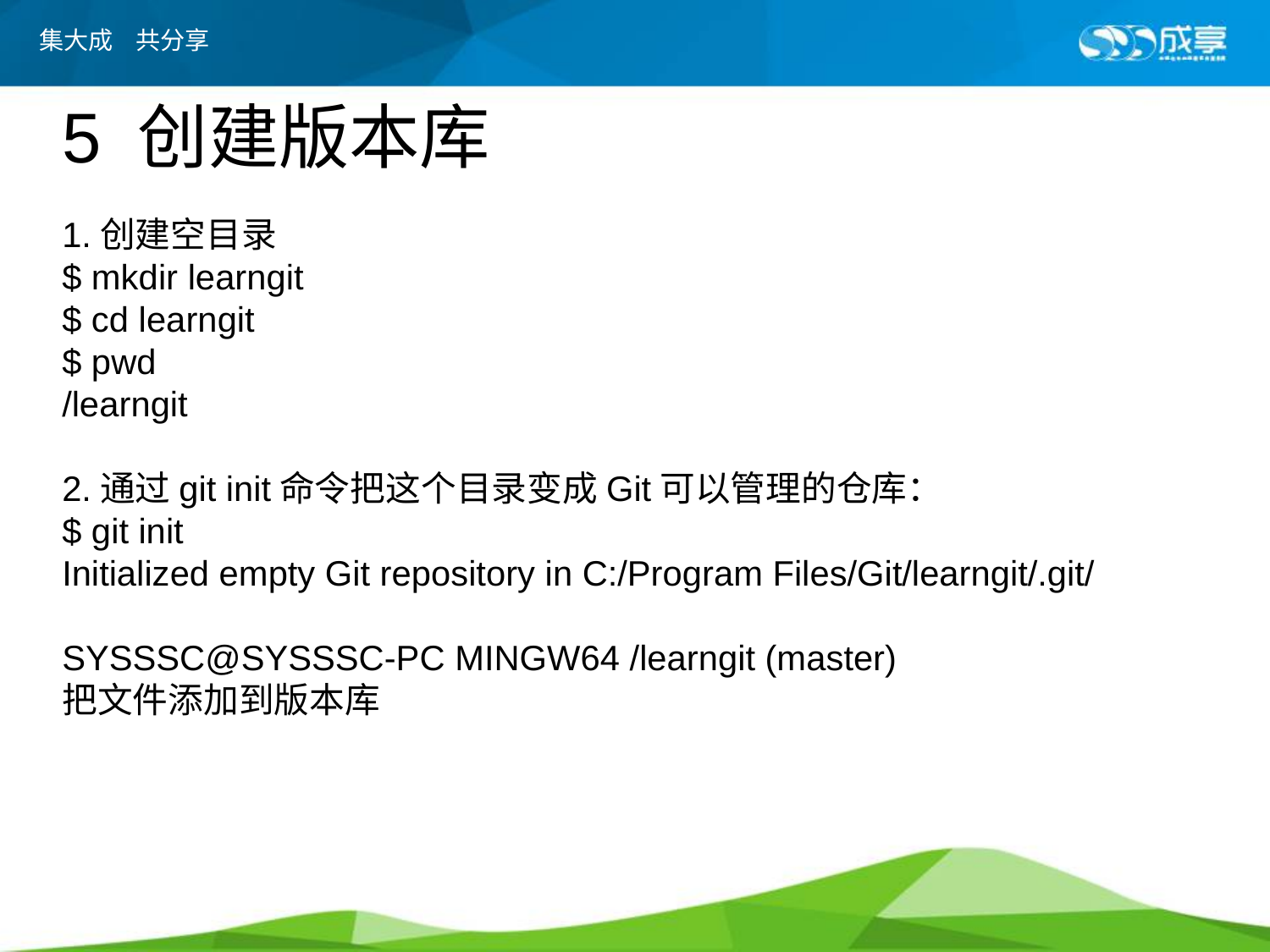

5 创建版本库
1.创建空目录
$ mkdir learngit
$ cd learngit
$ pwd
/learngit

2.通过git init命令把这个目录变成Git可以管理的仓库：
$ git init
Initialized empty Git repository in C:/Program Files/Git/learngit/.git/

SYSSSC@SYSSSC-PC MINGW64 /learngit (master)
把文件添加到版本库